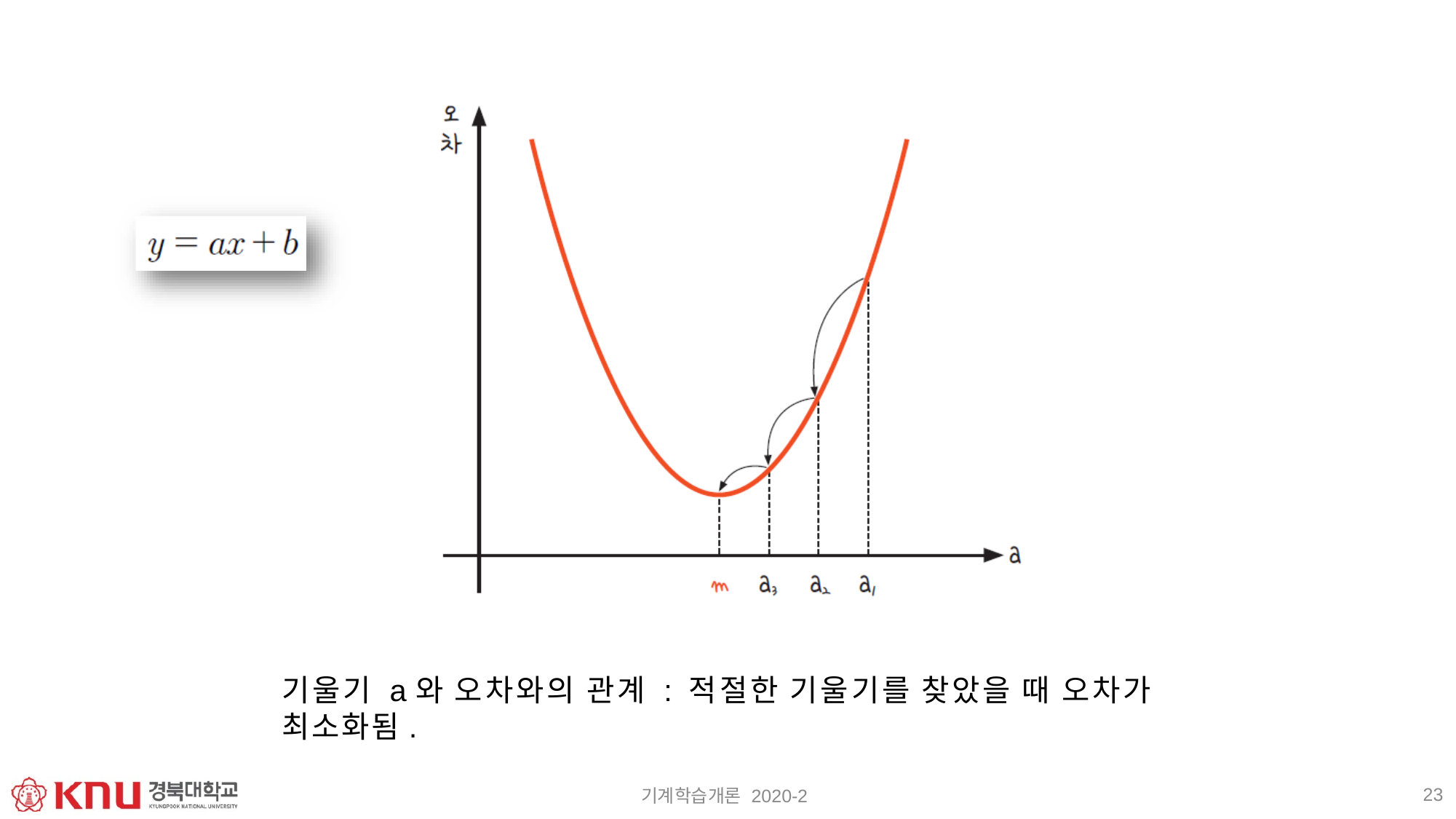

# 기울기 a와 오차와의 관계 : 적절한 기울기를 찾았을 때 오차가 최소화됨.
23
기계학습개론 2020-2